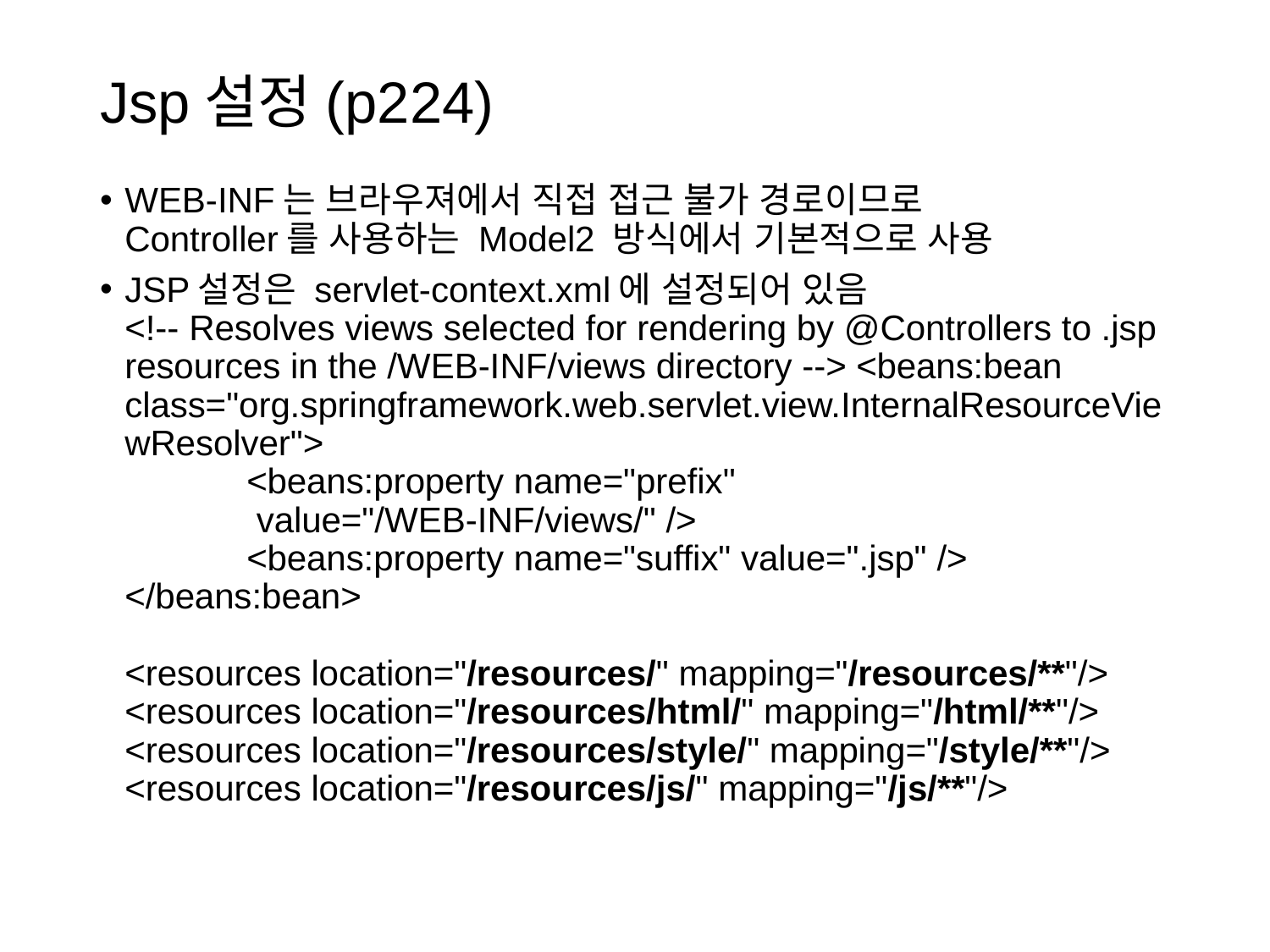

# Jsp설정(p224)
WEB-INF는 브라우져에서 직접 접근 불가 경로이므로
Controller를 사용하는 Model2 방식에서 기본적으로 사용
JSP설정은 servlet-context.xml에 설정되어 있음
<!-- Resolves views selected for rendering by @Controllers to .jsp resources in the /WEB-INF/views directory -->	<beans:bean class="org.springframework.web.servlet.view.InternalResourceViewResolver">
	<beans:property name="prefix"
				 value="/WEB-INF/views/" />
	<beans:property name="suffix" value=".jsp" />
</beans:bean>
<resources location="/resources/" mapping="/resources/**"/>
<resources location="/resources/html/" mapping="/html/**"/>
<resources location="/resources/style/" mapping="/style/**"/>
<resources location="/resources/js/" mapping="/js/**"/>